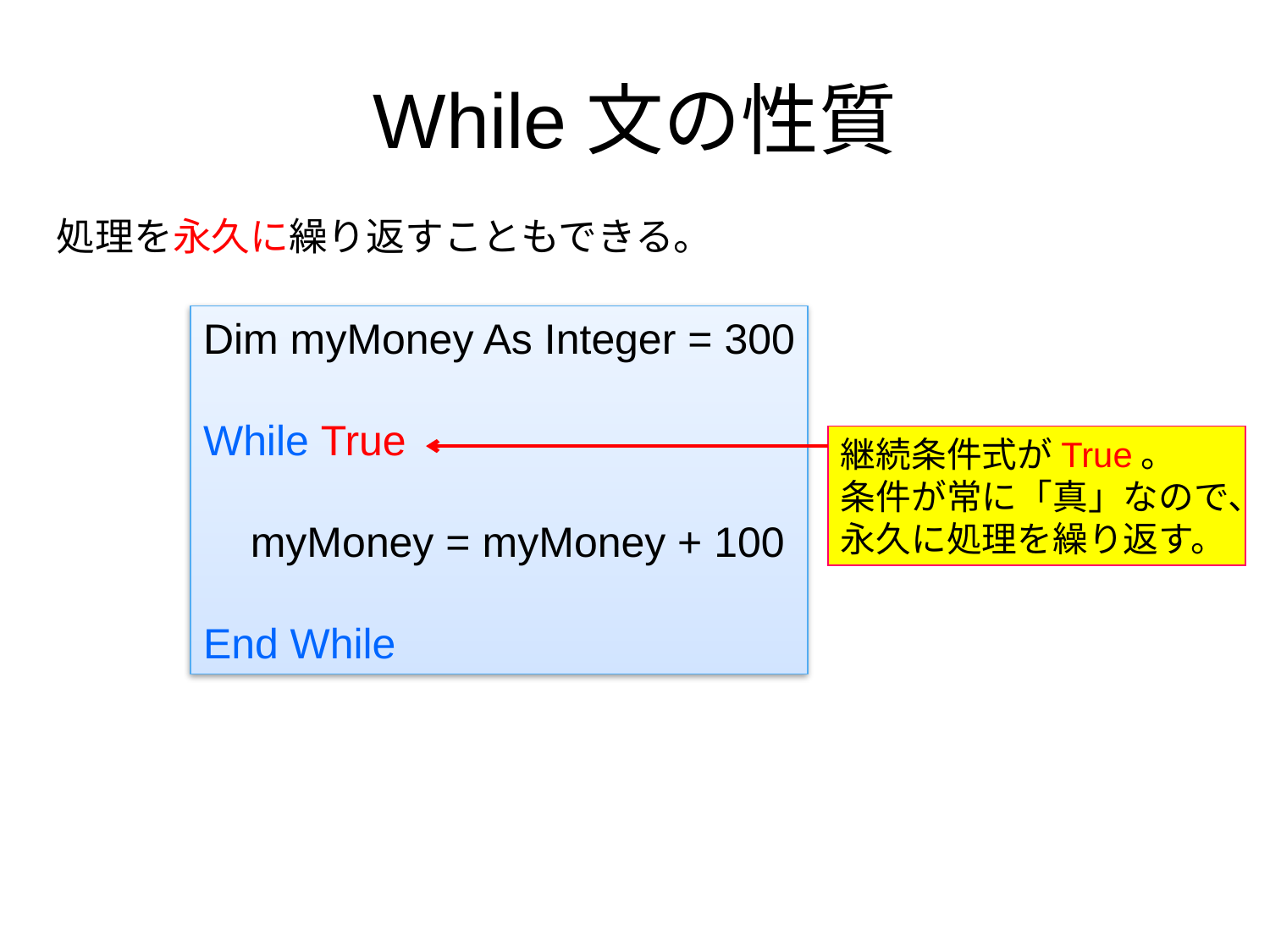

# While文の性質

処理を永久に繰り返すこともできる。
Dim myMoney As Integer = 300

While True

    myMoney = myMoney + 100

End While
継続条件式がTrue。
条件が常に「真」なので、
永久に処理を繰り返す。